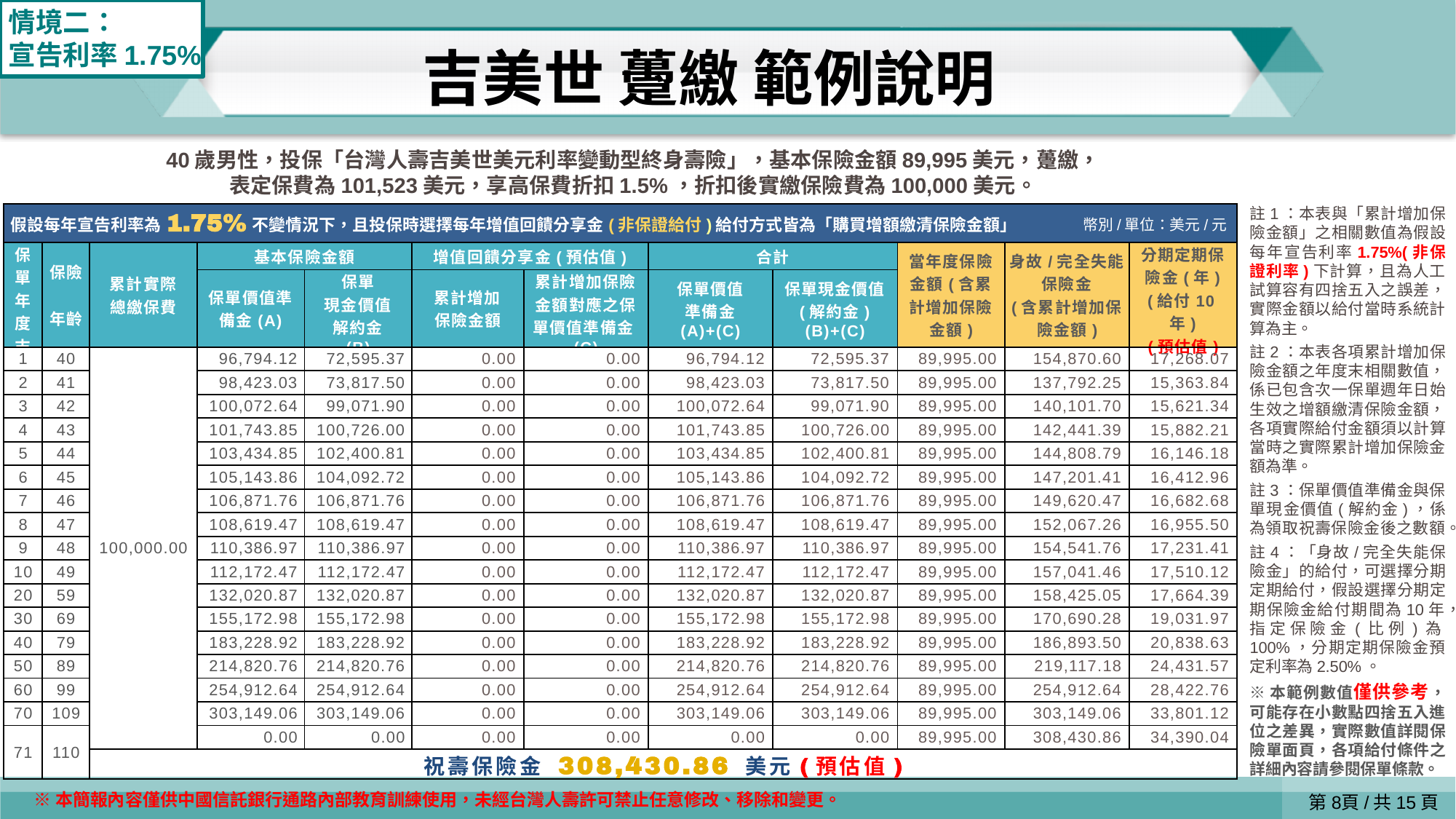

情境二：
宣告利率1.75%
吉美世 躉繳 範例說明
40歲男性，投保「台灣人壽吉美世美元利率變動型終身壽險」，基本保險金額89,995美元，躉繳，
表定保費為101,523美元，享高保費折扣1.5%，折扣後實繳保險費為100,000美元。
| 假設每年宣告利率為1.75%不變情況下，且投保時選擇每年增值回饋分享金(非保證給付)給付方式皆為「購買增額繳清保險金額」 |  |  |  |  |  |  |  |  |  |  |  |
| --- | --- | --- | --- | --- | --- | --- | --- | --- | --- | --- | --- |
| 保單 年度末 | 保險 年齡 | 累計實際 總繳保費 | 基本保險金額 |  | 增值回饋分享金(預估值) |  | 合計 |  | 當年度保險金額(含累計增加保險金額) | 身故/完全失能保險金 (含累計增加保險金額) | 分期定期保險金(年) (給付10年) (預估值) |
|  |  |  | 保單價值準備金(A) | 保單 現金價值 解約金 (B) | 累計增加 保險金額 | 累計增加保險金額對應之保單價值準備金(C) | 保單價值 準備金 (A)+(C) | 保單現金價值 (解約金) (B)+(C) |  |  |  |
| 1 | 40 | 100,000.00 | 96,794.12 | 72,595.37 | 0.00 | 0.00 | 96,794.12 | 72,595.37 | 89,995.00 | 154,870.60 | 17,268.07 |
| 2 | 41 |  | 98,423.03 | 73,817.50 | 0.00 | 0.00 | 98,423.03 | 73,817.50 | 89,995.00 | 137,792.25 | 15,363.84 |
| 3 | 42 |  | 100,072.64 | 99,071.90 | 0.00 | 0.00 | 100,072.64 | 99,071.90 | 89,995.00 | 140,101.70 | 15,621.34 |
| 4 | 43 |  | 101,743.85 | 100,726.00 | 0.00 | 0.00 | 101,743.85 | 100,726.00 | 89,995.00 | 142,441.39 | 15,882.21 |
| 5 | 44 |  | 103,434.85 | 102,400.81 | 0.00 | 0.00 | 103,434.85 | 102,400.81 | 89,995.00 | 144,808.79 | 16,146.18 |
| 6 | 45 |  | 105,143.86 | 104,092.72 | 0.00 | 0.00 | 105,143.86 | 104,092.72 | 89,995.00 | 147,201.41 | 16,412.96 |
| 7 | 46 |  | 106,871.76 | 106,871.76 | 0.00 | 0.00 | 106,871.76 | 106,871.76 | 89,995.00 | 149,620.47 | 16,682.68 |
| 8 | 47 |  | 108,619.47 | 108,619.47 | 0.00 | 0.00 | 108,619.47 | 108,619.47 | 89,995.00 | 152,067.26 | 16,955.50 |
| 9 | 48 |  | 110,386.97 | 110,386.97 | 0.00 | 0.00 | 110,386.97 | 110,386.97 | 89,995.00 | 154,541.76 | 17,231.41 |
| 10 | 49 |  | 112,172.47 | 112,172.47 | 0.00 | 0.00 | 112,172.47 | 112,172.47 | 89,995.00 | 157,041.46 | 17,510.12 |
| 20 | 59 |  | 132,020.87 | 132,020.87 | 0.00 | 0.00 | 132,020.87 | 132,020.87 | 89,995.00 | 158,425.05 | 17,664.39 |
| 30 | 69 |  | 155,172.98 | 155,172.98 | 0.00 | 0.00 | 155,172.98 | 155,172.98 | 89,995.00 | 170,690.28 | 19,031.97 |
| 40 | 79 |  | 183,228.92 | 183,228.92 | 0.00 | 0.00 | 183,228.92 | 183,228.92 | 89,995.00 | 186,893.50 | 20,838.63 |
| 50 | 89 |  | 214,820.76 | 214,820.76 | 0.00 | 0.00 | 214,820.76 | 214,820.76 | 89,995.00 | 219,117.18 | 24,431.57 |
| 60 | 99 |  | 254,912.64 | 254,912.64 | 0.00 | 0.00 | 254,912.64 | 254,912.64 | 89,995.00 | 254,912.64 | 28,422.76 |
| 70 | 109 |  | 303,149.06 | 303,149.06 | 0.00 | 0.00 | 303,149.06 | 303,149.06 | 89,995.00 | 303,149.06 | 33,801.12 |
| 71 | 110 |  | 0.00 | 0.00 | 0.00 | 0.00 | 0.00 | 0.00 | 89,995.00 | 308,430.86 | 34,390.04 |
|  |  | 祝壽保險金 308,430.86 美元(預估值) |  |  |  |  |  |  |  |  |  |
註1：本表與「累計增加保險金額」之相關數值為假設每年宣告利率1.75%(非保證利率)下計算，且為人工試算容有四捨五入之誤差，實際金額以給付當時系統計算為主。
註2：本表各項累計增加保險金額之年度末相關數值，係已包含次一保單週年日始生效之增額繳清保險金額，各項實際給付金額須以計算當時之實際累計增加保險金額為準。
註3：保單價值準備金與保單現金價值(解約金)，係為領取祝壽保險金後之數額。
註4：「身故/完全失能保險金」的給付，可選擇分期定期給付，假設選擇分期定期保險金給付期間為10年，指定保險金(比例)為100%，分期定期保險金預定利率為2.50%。
※本範例數值僅供參考，可能存在小數點四捨五入進位之差異，實際數值詳閱保險單面頁，各項給付條件之詳細內容請參閱保單條款。
幣別/單位：美元/元